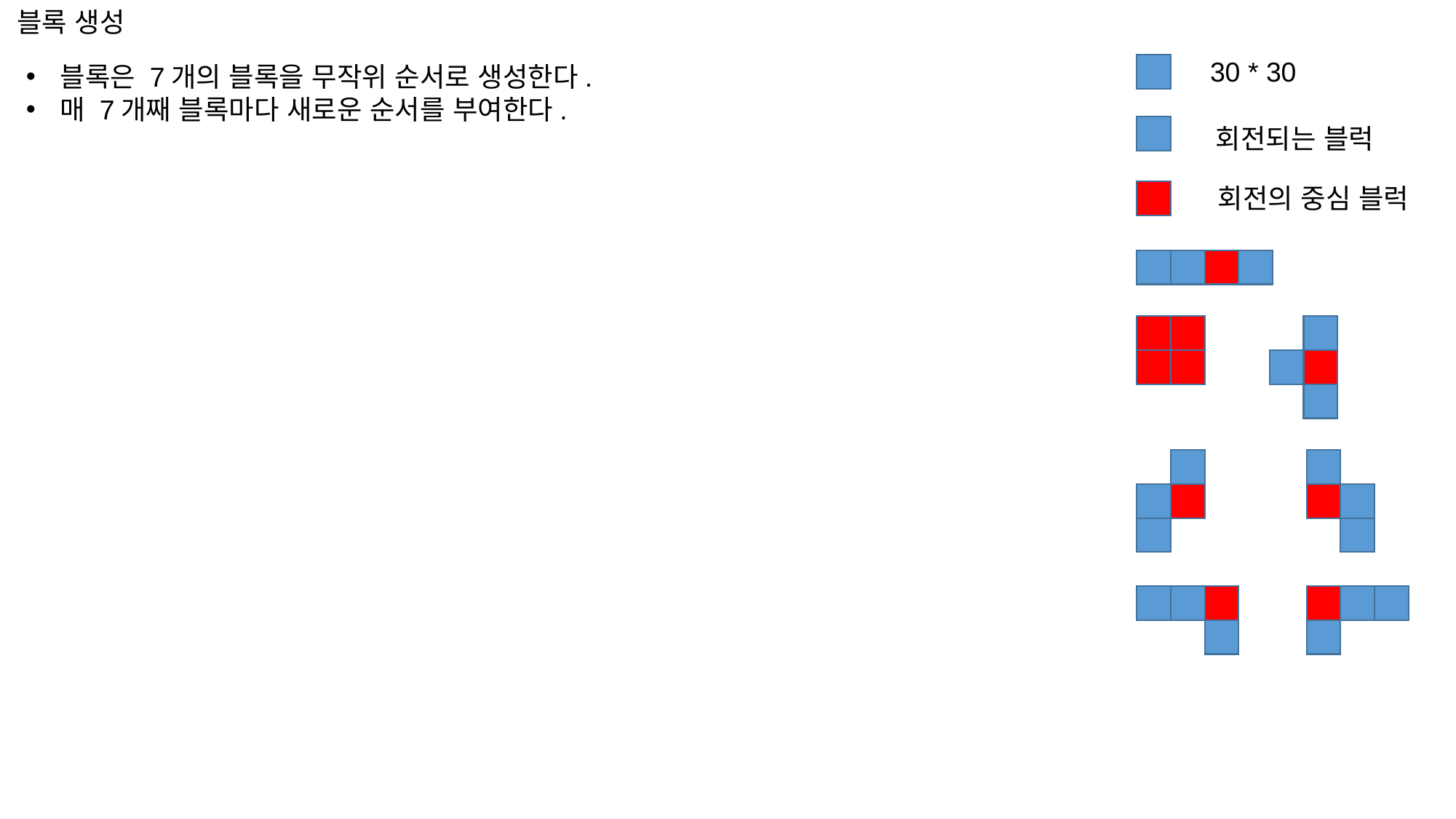

블록 생성
30 * 30
블록은 7개의 블록을 무작위 순서로 생성한다.
매 7개째 블록마다 새로운 순서를 부여한다.

회전되는 블럭
회전의 중심 블럭